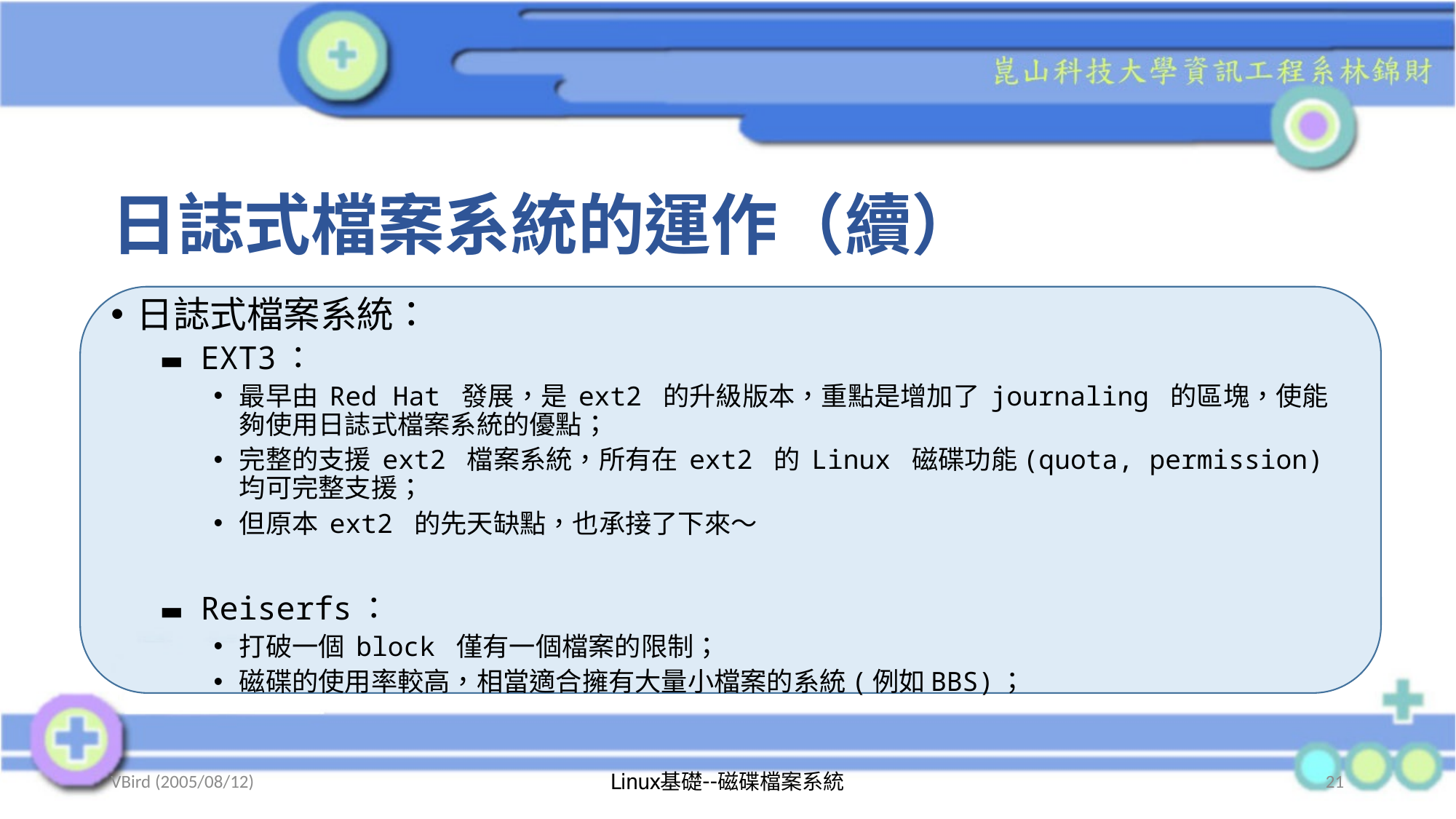

# 日誌式檔案系統的運作（續）

日誌式檔案系統：
EXT3：
最早由 Red Hat 發展，是 ext2 的升級版本，重點是增加了 journaling 的區塊，使能夠使用日誌式檔案系統的優點；
完整的支援 ext2 檔案系統，所有在 ext2 的 Linux 磁碟功能(quota, permission)均可完整支援；
但原本 ext2 的先天缺點，也承接了下來～

Reiserfs：
打破一個 block 僅有一個檔案的限制；
磁碟的使用率較高，相當適合擁有大量小檔案的系統(例如BBS)；
VBird (2005/08/12)
Linux基礎--磁碟檔案系統
21